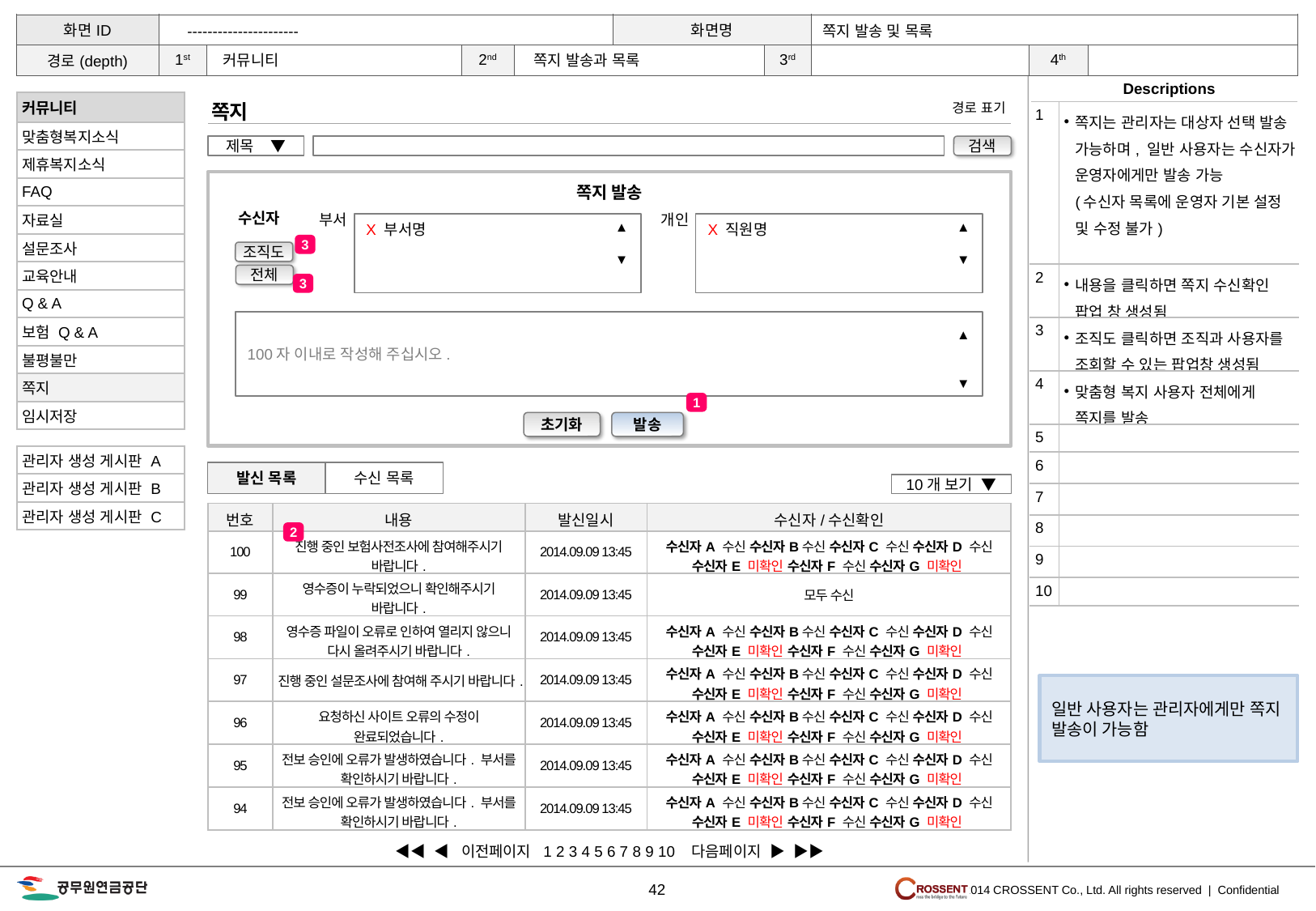

쪽지 발송 및 목록
----------------------
쪽지 발송과 목록
커뮤니티
쪽지
| 커뮤니티 |
| --- |
| 맞춤형복지소식 |
| 제휴복지소식 |
| FAQ |
| 자료실 |
| 설문조사 |
| 교육안내 |
| Q & A |
| 보험 Q & A |
| 불평불만 |
| 쪽지 |
| 임시저장 |
경로 표기
| 1 | 쪽지는 관리자는 대상자 선택 발송 가능하며, 일반 사용자는 수신자가 운영자에게만 발송 가능 (수신자 목록에 운영자 기본 설정 및 수정 불가) 처리되면 발신목록에 보임 |
| --- | --- |
| 2 | 내용을 클릭하면 쪽지 수신확인 팝업 창 생성됨 |
| 3 | 조직도 클릭하면 조직과 사용자를 조회할 수 있는 팝업창 생성됨 |
| 4 | 맞춤형 복지 사용자 전체에게 쪽지를 발송 |
| 5 |  |
| 6 |  |
| 7 |  |
| 8 |  |
| 9 |  |
| 10 |  |
제목    ▼

검색
쪽지 발송
수신자
부서
개인
▲

▼
▲

▼
X 부서명
X 직원명
3
조직도
전체
3
100자 이내로 작성해 주십시오.
▲

▼
1
초기화
발송
| 관리자 생성 게시판 A |
| --- |
| 관리자 생성 게시판 B |
| 관리자 생성 게시판 C |
수신 목록
발신 목록
10개 보기  ▼
| 번호 | 내용 | 발신일시 | 수신자/수신확인 |
| --- | --- | --- | --- |
| 100 | 진행 중인 보험사전조사에 참여해주시기 바랍니다. | 2014.09.09 13:45 | 수신자A 수신 수신자B수신 수신자C 수신 수신자D 수신 수신자E 미확인 수신자F 수신 수신자G 미확인 |
| 99 | 영수증이 누락되었으니 확인해주시기 바랍니다. | 2014.09.09 13:45 | 모두 수신 |
| 98 | 영수증 파일이 오류로 인하여 열리지 않으니 다시 올려주시기 바랍니다. | 2014.09.09 13:45 | 수신자A 수신 수신자B수신 수신자C 수신 수신자D 수신 수신자E 미확인 수신자F 수신 수신자G 미확인 |
| 97 | 진행 중인 설문조사에 참여해 주시기 바랍니다. | 2014.09.09 13:45 | 수신자A 수신 수신자B수신 수신자C 수신 수신자D 수신 수신자E 미확인 수신자F 수신 수신자G 미확인 |
| 96 | 요청하신 사이트 오류의 수정이 완료되었습니다. | 2014.09.09 13:45 | 수신자A 수신 수신자B수신 수신자C 수신 수신자D 수신 수신자E 미확인 수신자F 수신 수신자G 미확인 |
| 95 | 전보 승인에 오류가 발생하였습니다. 부서를 확인하시기 바랍니다. | 2014.09.09 13:45 | 수신자A 수신 수신자B수신 수신자C 수신 수신자D 수신 수신자E 미확인 수신자F 수신 수신자G 미확인 |
| 94 | 전보 승인에 오류가 발생하였습니다. 부서를 확인하시기 바랍니다. | 2014.09.09 13:45 | 수신자A 수신 수신자B수신 수신자C 수신 수신자D 수신 수신자E 미확인 수신자F 수신 수신자G 미확인 |
2
일반 사용자는 관리자에게만 쪽지 발송이 가능함
◀◀  ◀  이전페이지  1 2 3 4 5 6 7 8 9 10   다음페이지  ▶  ▶▶
42